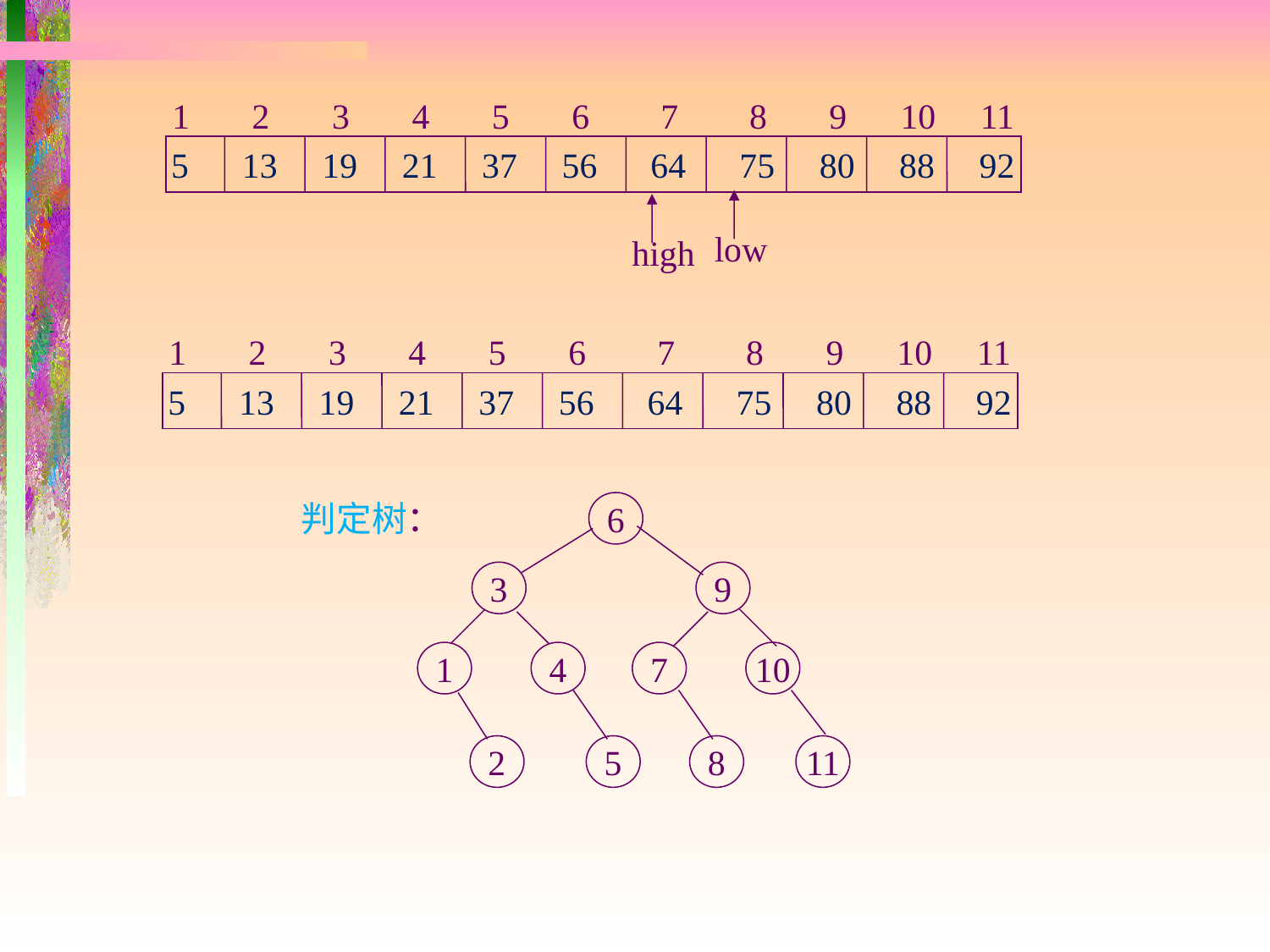

1       2       3       4       5       6        7        8       9      10     11

5      13     19     21     37     56      64      75     80     88     92

low

high
1       2       3       4       5       6        7        8       9      10     11

5      13     19     21     37     56      64      75     80     88     92
判定树：
6

3
9

1
4
7
10

2
5
8
11